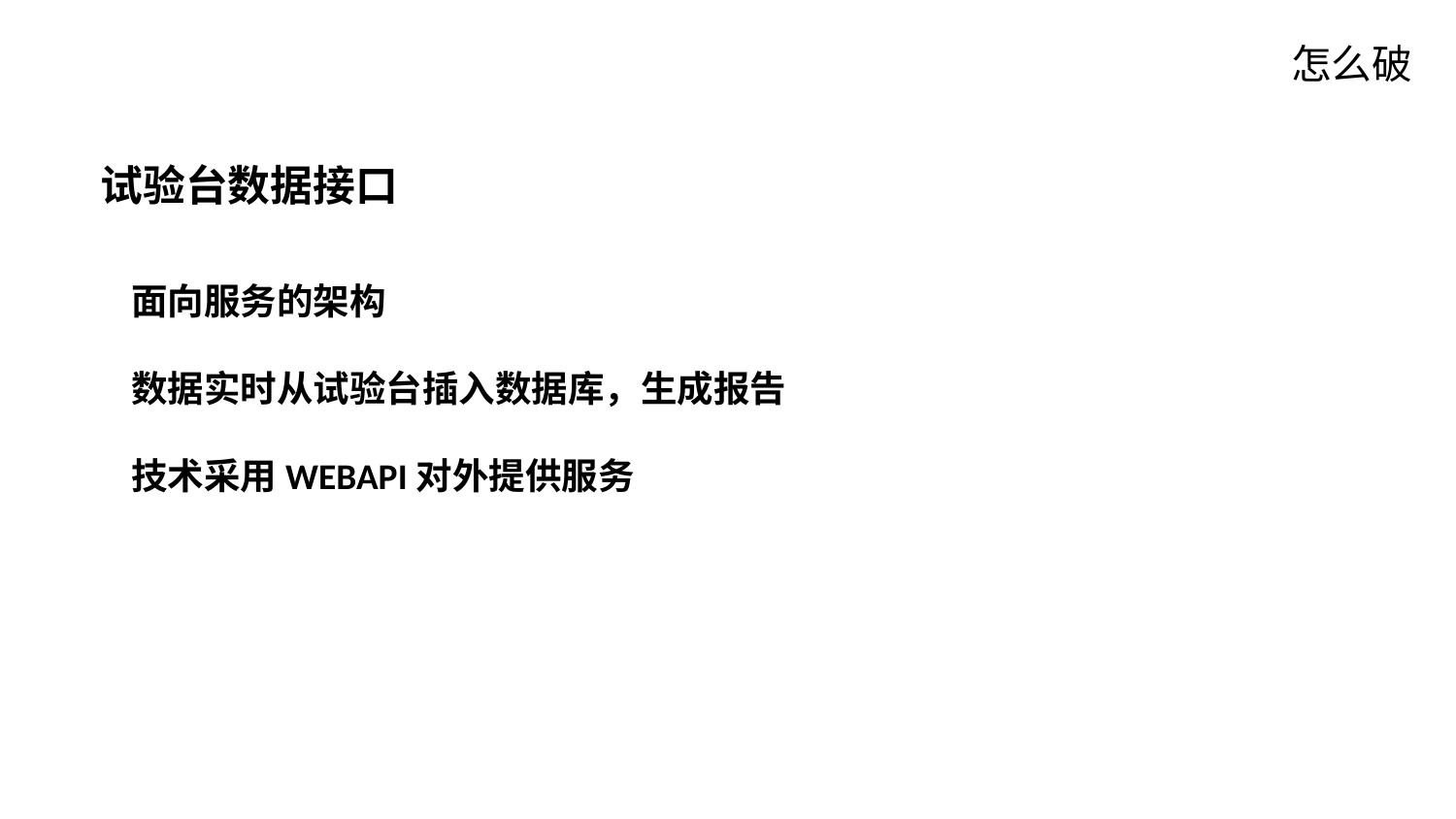

# 怎么破
试验台数据接口
面向服务的架构

数据实时从试验台插入数据库，生成报告

技术采用WEBAPI对外提供服务